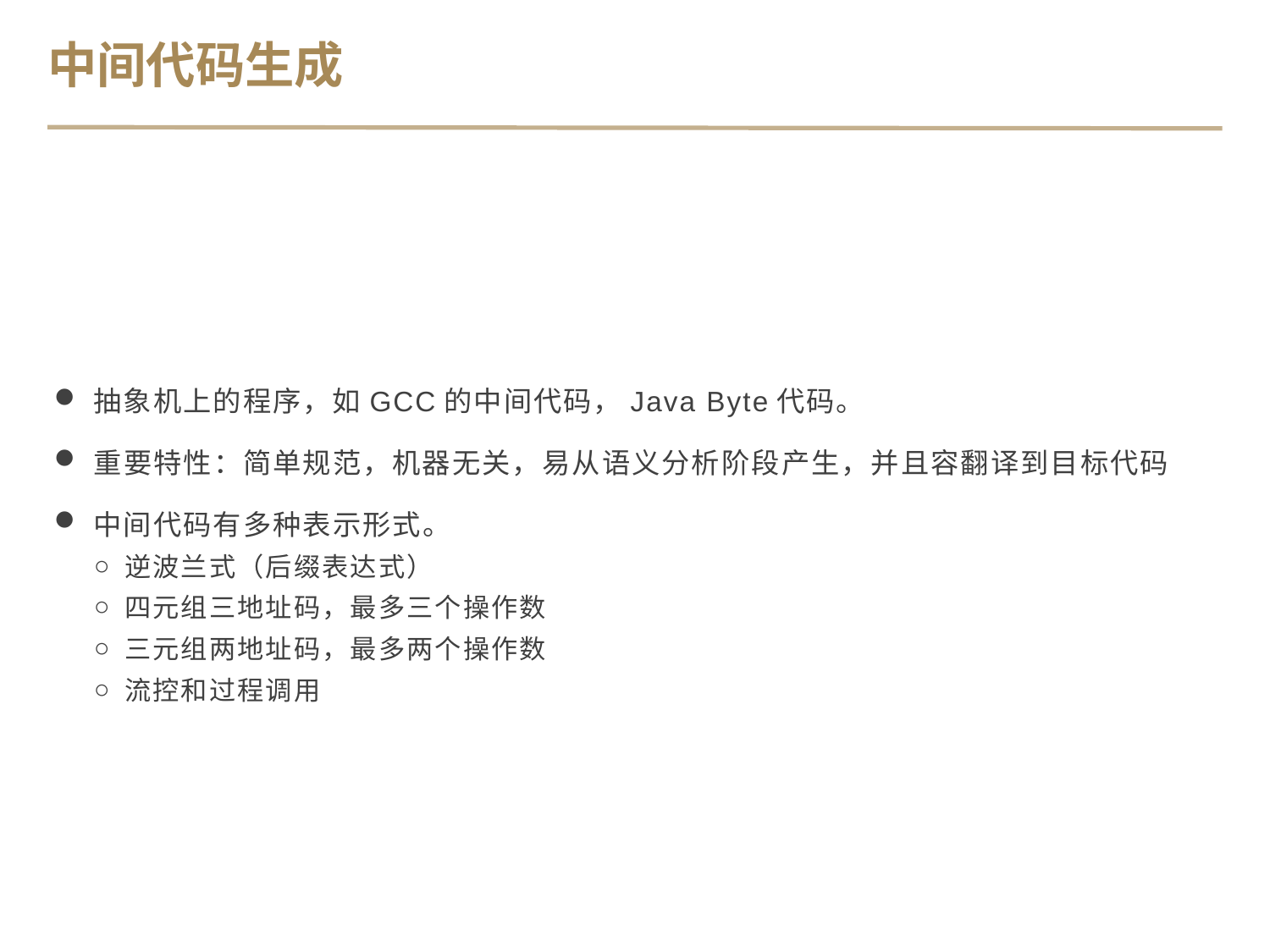

中间代码生成
抽象机上的程序，如GCC的中间代码，Java Byte代码。
重要特性：简单规范，机器无关，易从语义分析阶段产生，并且容翻译到目标代码
中间代码有多种表示形式。
逆波兰式（后缀表达式）
四元组三地址码，最多三个操作数
三元组两地址码，最多两个操作数
流控和过程调用